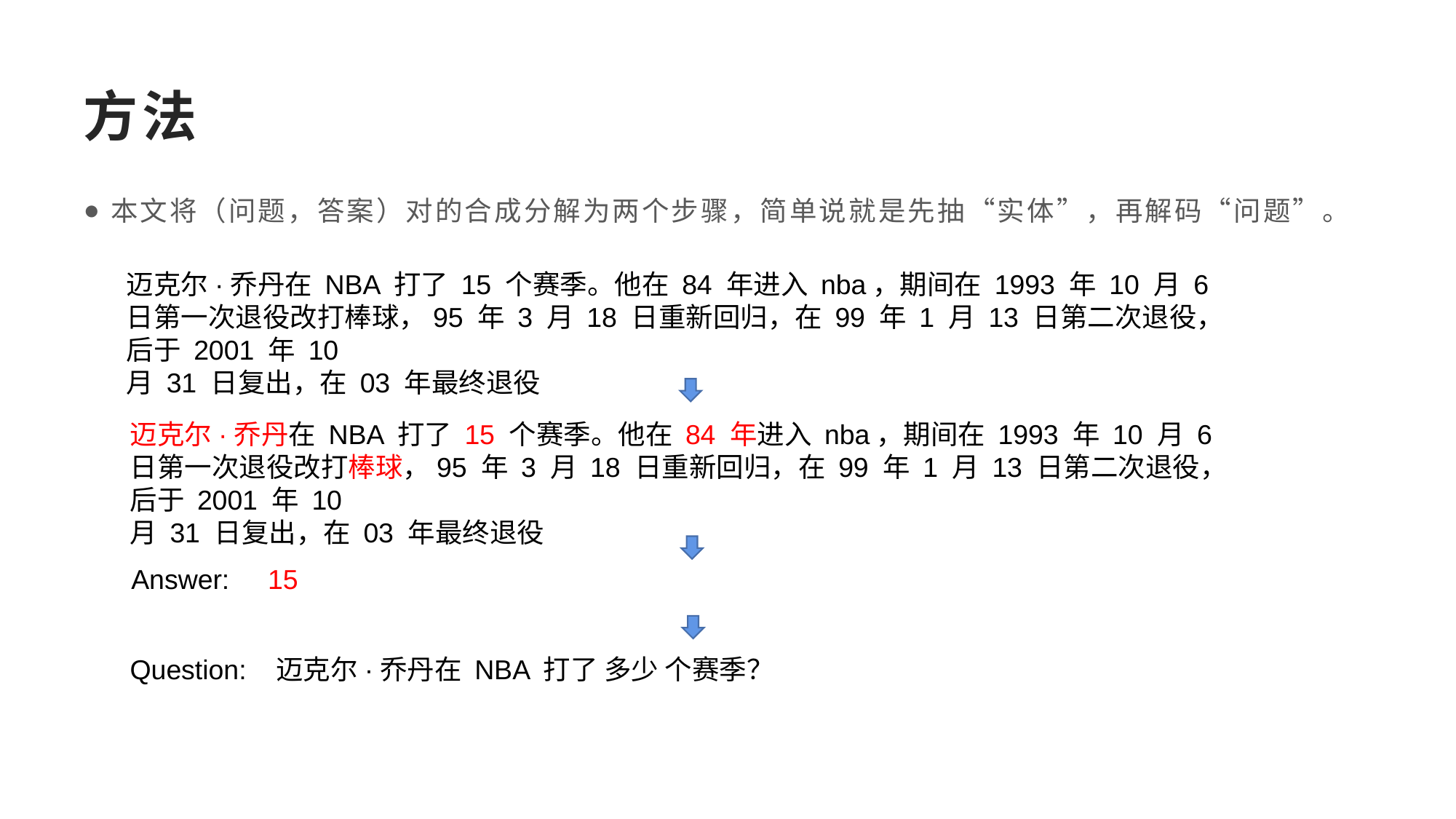

# 方法
本文将（问题，答案）对的合成分解为两个步骤，简单说就是先抽“实体”，再解码“问题”。
迈克尔·乔丹在 NBA 打了 15 个赛季。他在 84 年进入 nba，期间在 1993 年 10 月 6 日第一次退役改打棒球，95 年 3 月 18 日重新回归，在 99 年 1 月 13 日第二次退役，后于 2001 年 10
月 31 日复出，在 03 年最终退役

迈克尔·乔丹在 NBA 打了 15 个赛季。他在 84 年进入 nba，期间在 1993 年 10 月 6 日第一次退役改打棒球，95 年 3 月 18 日重新回归，在 99 年 1 月 13 日第二次退役，后于 2001 年 10
月 31 日复出，在 03 年最终退役

Answer:     15

Question:   迈克尔·乔丹在 NBA 打了 多少 个赛季？